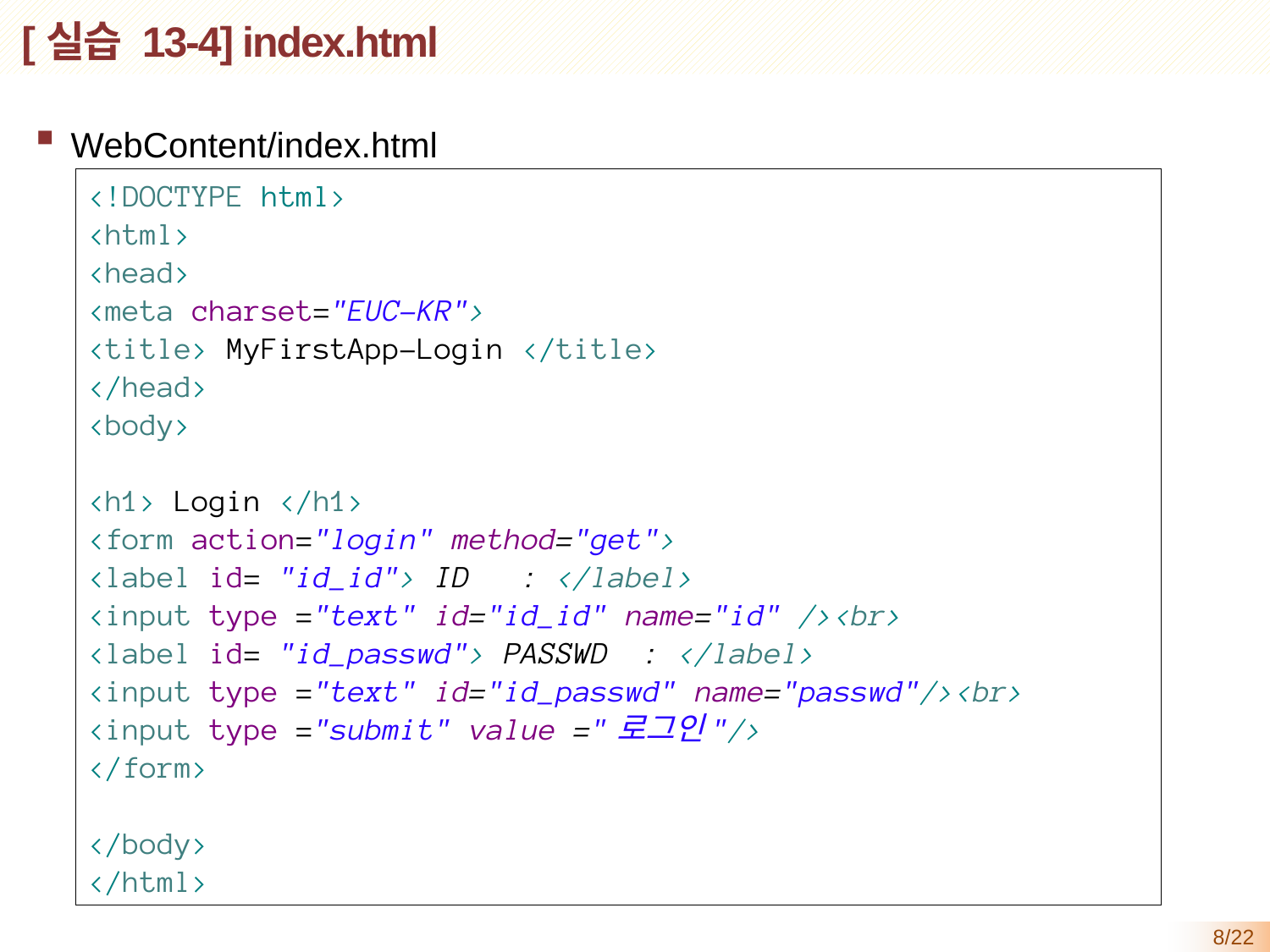

# [실습 13-4] index.html
WebContent/index.html
<!DOCTYPE html>
<html>
<head>
<meta charset="EUC-KR">
<title> MyFirstApp-Login </title>
</head>
<body>

<h1> Login </h1>
<form action="login" method="get">
<label id= "id_id"> ID   : </label>
<input type ="text" id="id_id" name="id" /><br>
<label id= "id_passwd"> PASSWD  : </label>
<input type ="text" id="id_passwd" name="passwd"/><br>
<input type ="submit" value ="로그인"/>
</form>

</body>
</html>